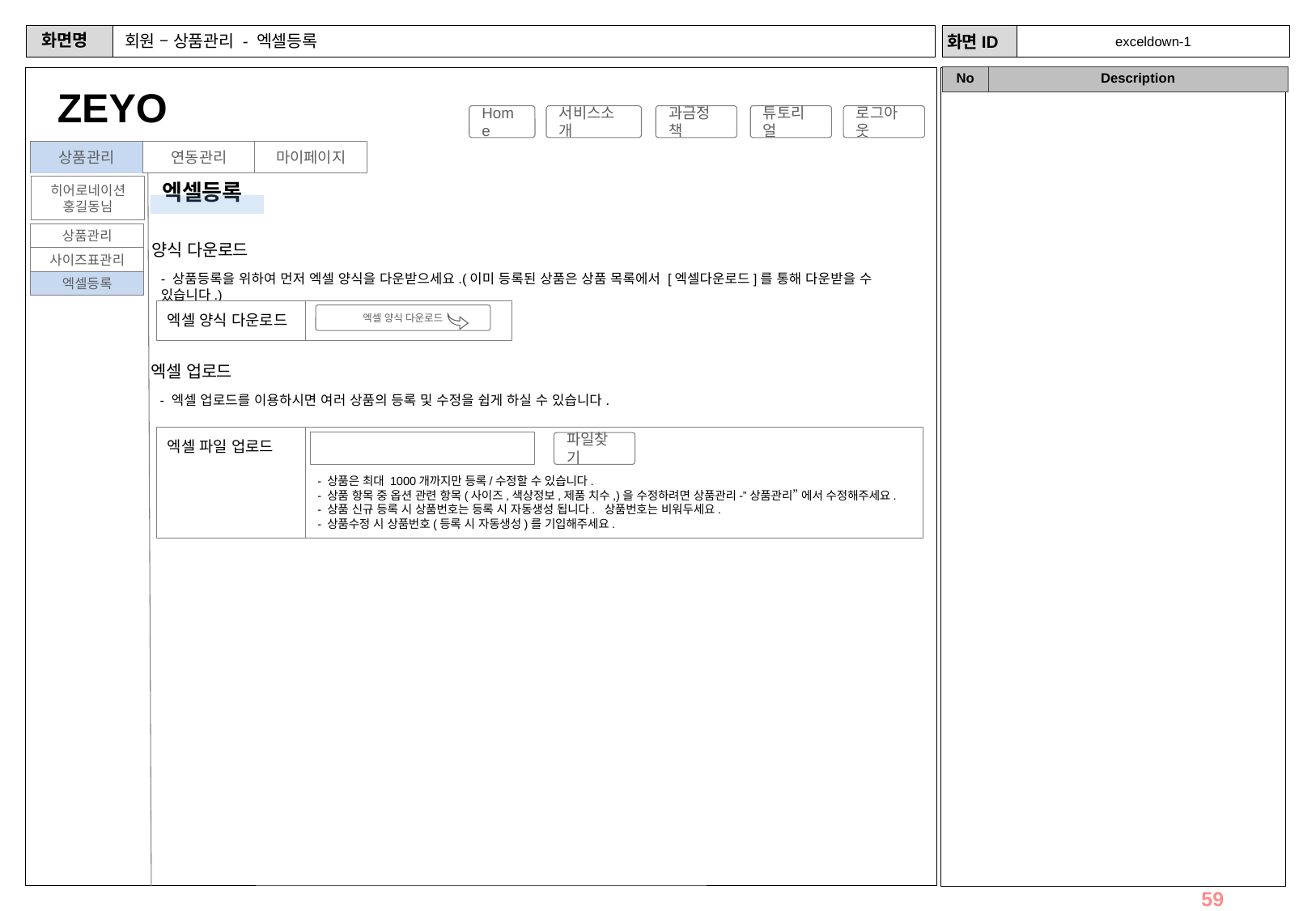

# 회원 – 상품관리 - 엑셀등록
exceldown-1
ZEYO
Home
서비스소개
과금정책
튜토리얼
로그아웃
상품관리
연동관리
마이페이지
엑셀등록

히어로네이션
홍길동님
상품관리
양식 다운로드
사이즈표관리
- 상품등록을 위하여 먼저 엑셀 양식을 다운받으세요.(이미 등록된 상품은 상품 목록에서 [엑셀다운로드]를 통해 다운받을 수 있습니다.)
엑셀등록

엑셀 양식 다운로드
엑셀 양식 다운로드

엑셀 업로드
- 엑셀 업로드를 이용하시면 여러 상품의 등록 및 수정을 쉽게 하실 수 있습니다.

엑셀 파일 업로드

파일찾기
- 상품은 최대 1000개까지만 등록/수정할 수 있습니다.
- 상품 항목 중 옵션 관련 항목(사이즈,색상정보,제품 치수,)을 수정하려면 상품관리-”상품관리” 에서 수정해주세요.
- 상품 신규 등록 시 상품번호는 등록 시 자동생성 됩니다.  상품번호는 비워두세요.
- 상품수정 시 상품번호(등록 시 자동생성)를 기입해주세요.
59